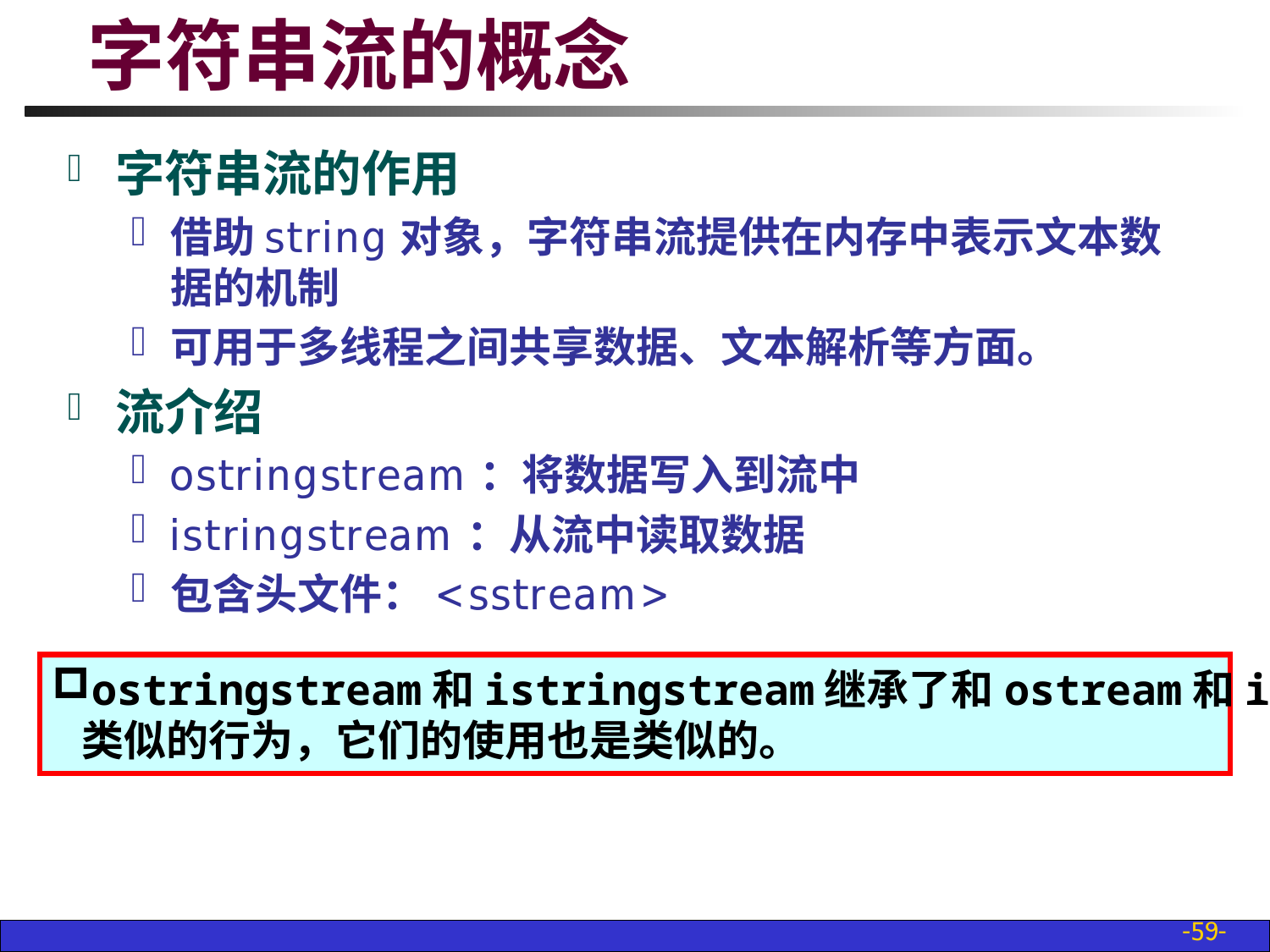

# 字符串流的概念
字符串流的作用
借助string对象，字符串流提供在内存中表示文本数据的机制
可用于多线程之间共享数据、文本解析等方面。
流介绍
ostringstream：将数据写入到流中
istringstream：从流中读取数据
包含头文件：<sstream>
ostringstream和istringstream继承了和ostream和istream
  类似的行为，它们的使用也是类似的。
-59-